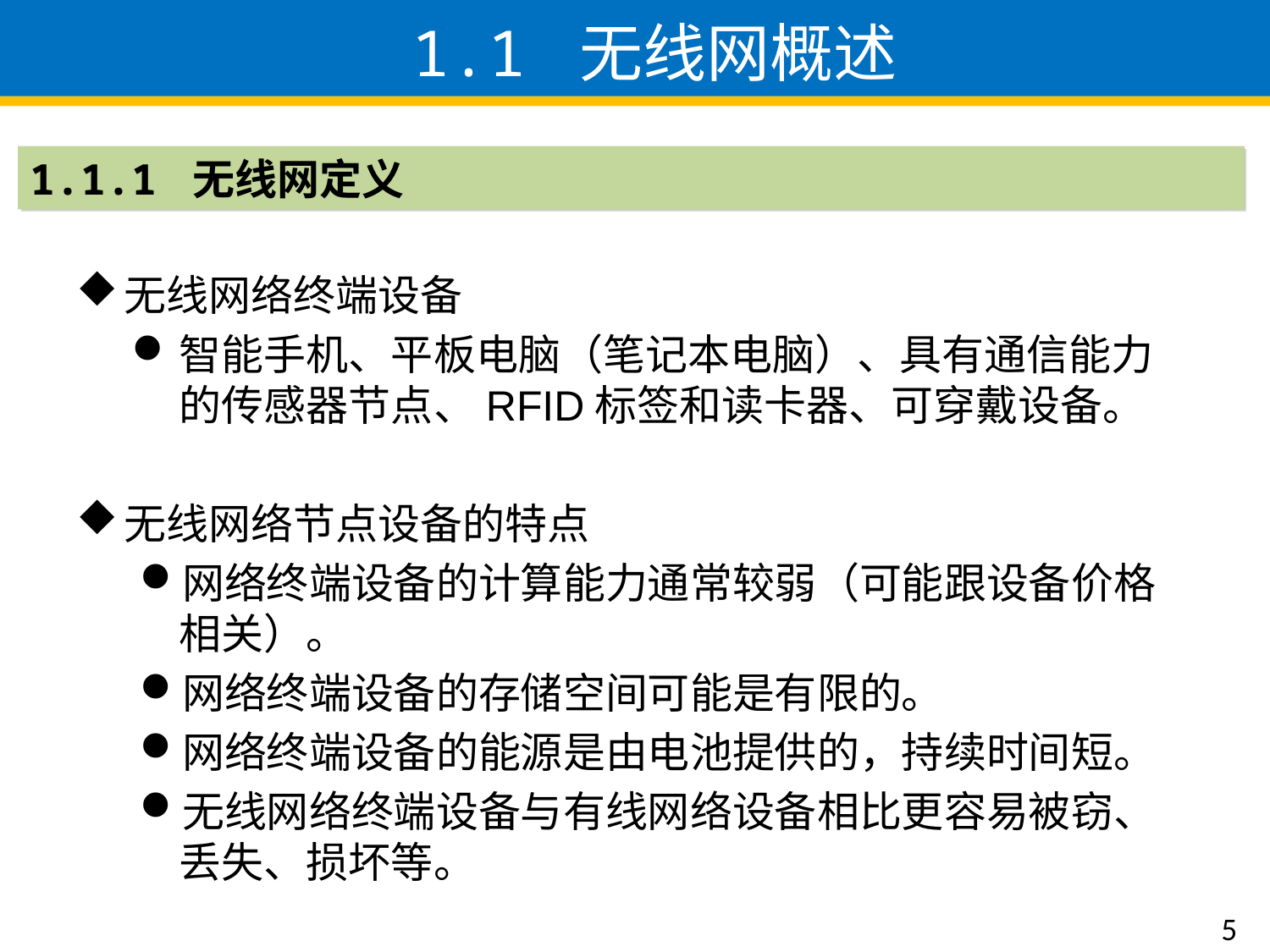

# 1.1 无线网概述
1.1.1 无线网定义
无线网络终端设备
智能手机、平板电脑（笔记本电脑）、具有通信能力的传感器节点、RFID标签和读卡器、可穿戴设备。

无线网络节点设备的特点
网络终端设备的计算能力通常较弱（可能跟设备价格相关）。
网络终端设备的存储空间可能是有限的。
网络终端设备的能源是由电池提供的，持续时间短。
无线网络终端设备与有线网络设备相比更容易被窃、丢失、损坏等。

5